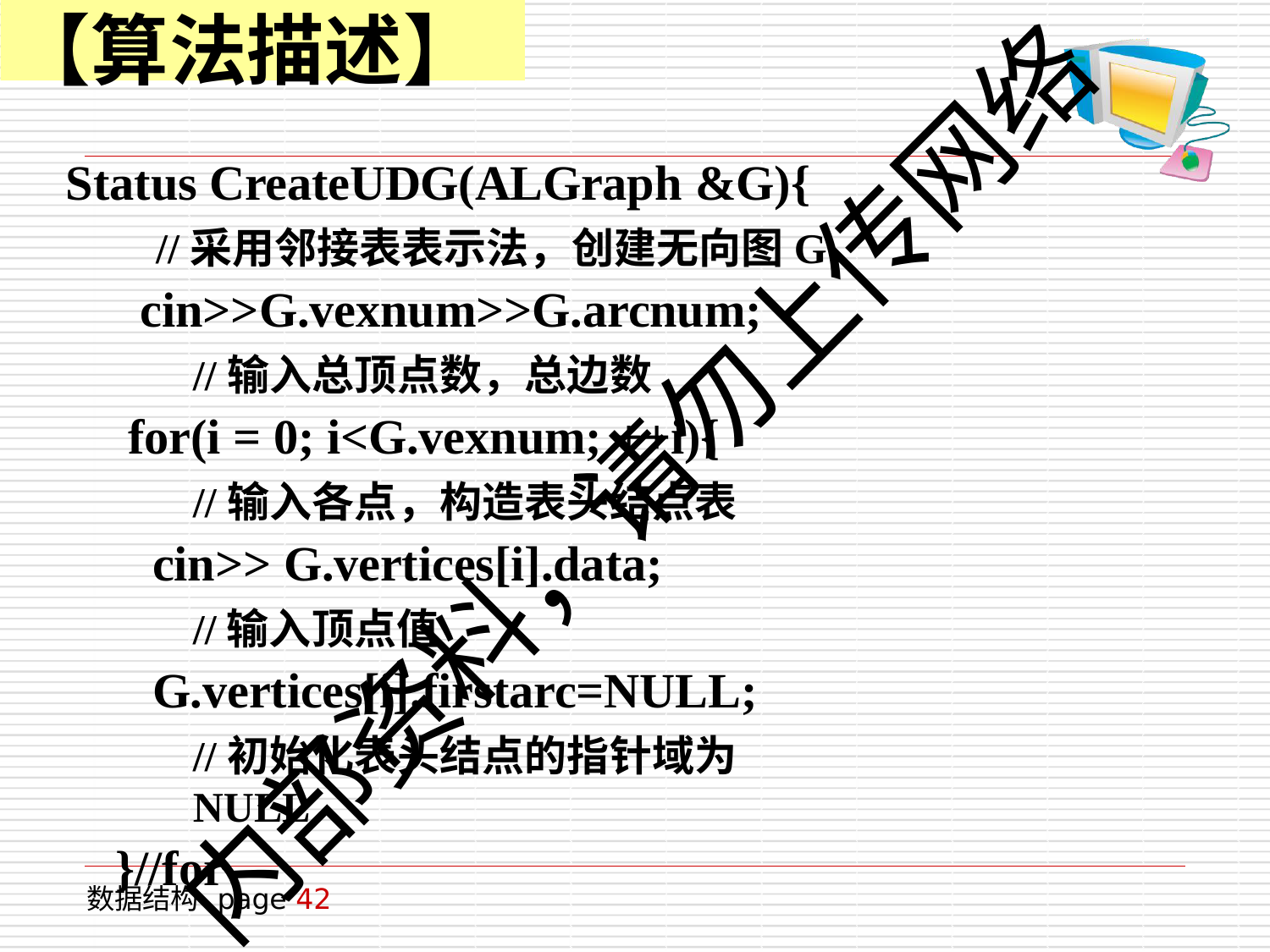

# 【算法描述】

Status CreateUDG(ALGraph &G){
//采用邻接表表示法，创建无向图G
cin>>G.vexnum>>G.arcnum;
//输入总顶点数，总边数
for(i = 0; i<G.vexnum; ++i){
//输入各点，构造表头结点表
cin>> G.vertices[i].data;
//输入顶点值
G.vertices[i].firstarc=NULL;
//初始化表头结点的指针域为NULL
}//for

内部资料，请勿上传网络

数据结构 page 42